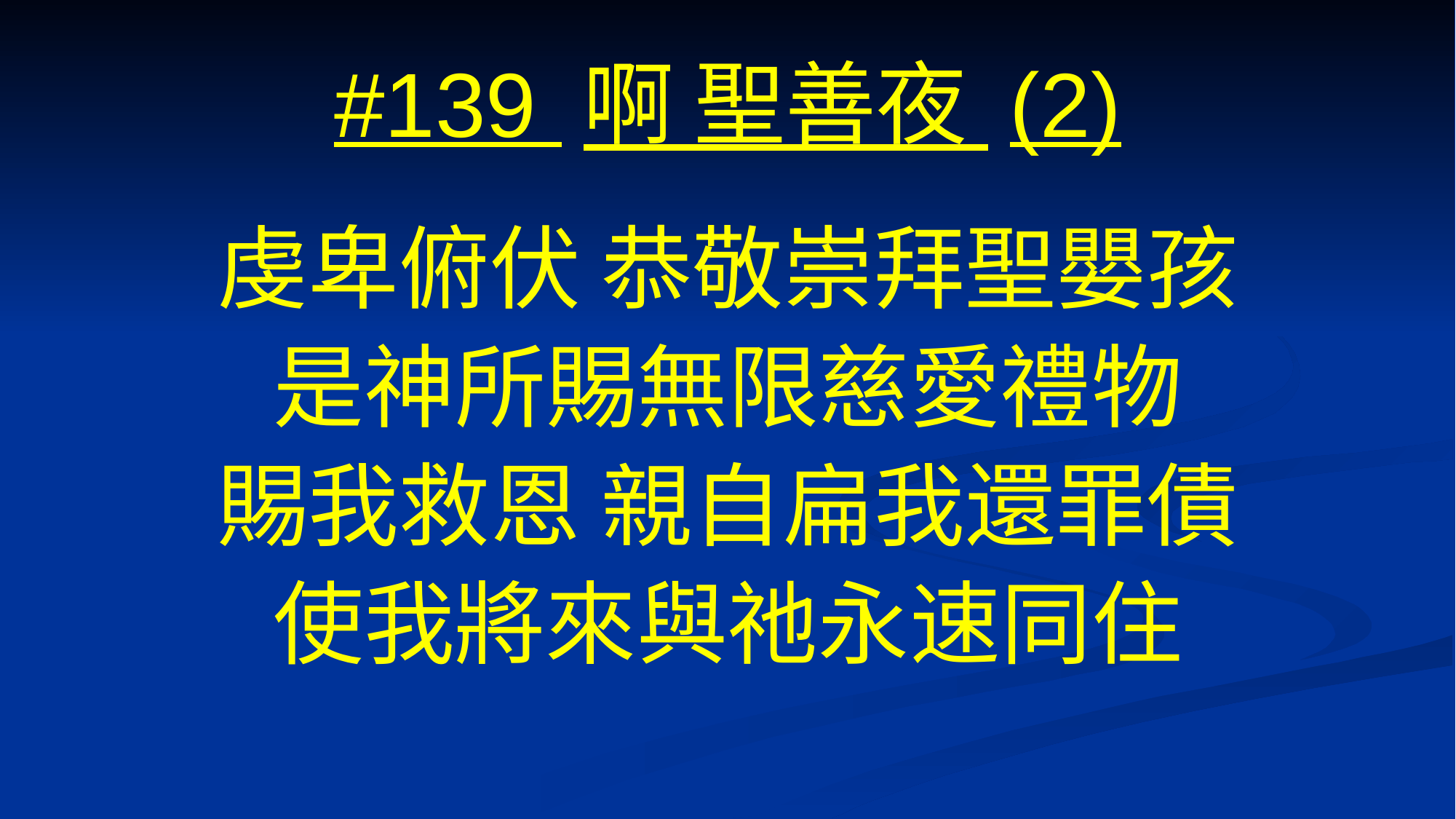

# #139 啊 聖善夜 (2)
虔卑俯伏 恭敬崇拜聖嬰孩
是神所賜無限慈愛禮物
賜我救恩 親自扁我還罪債
使我將來與祂永速同住